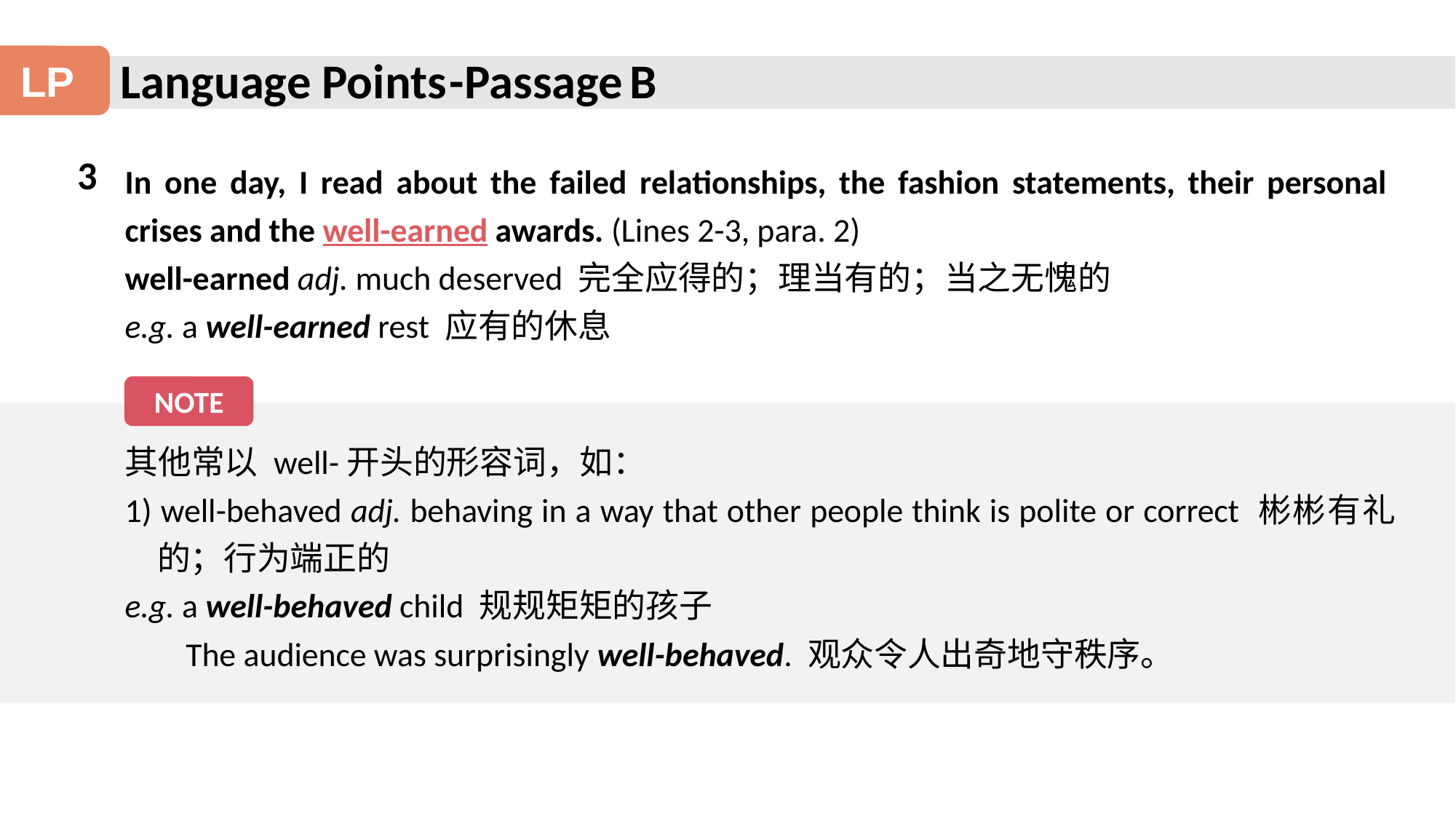

Language Points
-Passage B
LP

3
In one day, I read about the failed relationships, the fashion statements, their personal crises and the well-earned awards. (Lines 2-3, para. 2)
well-earned adj. much deserved 完全应得的；理当有的；当之无愧的
e.g. a well-earned rest 应有的休息
NOTE

其他常以 well-开头的形容词，如：
1) well-behaved adj. behaving in a way that other people think is polite or correct 彬彬有礼的；行为端正的
e.g. a well-behaved child 规规矩矩的孩子
 The audience was surprisingly well-behaved. 观众令人出奇地守秩序。